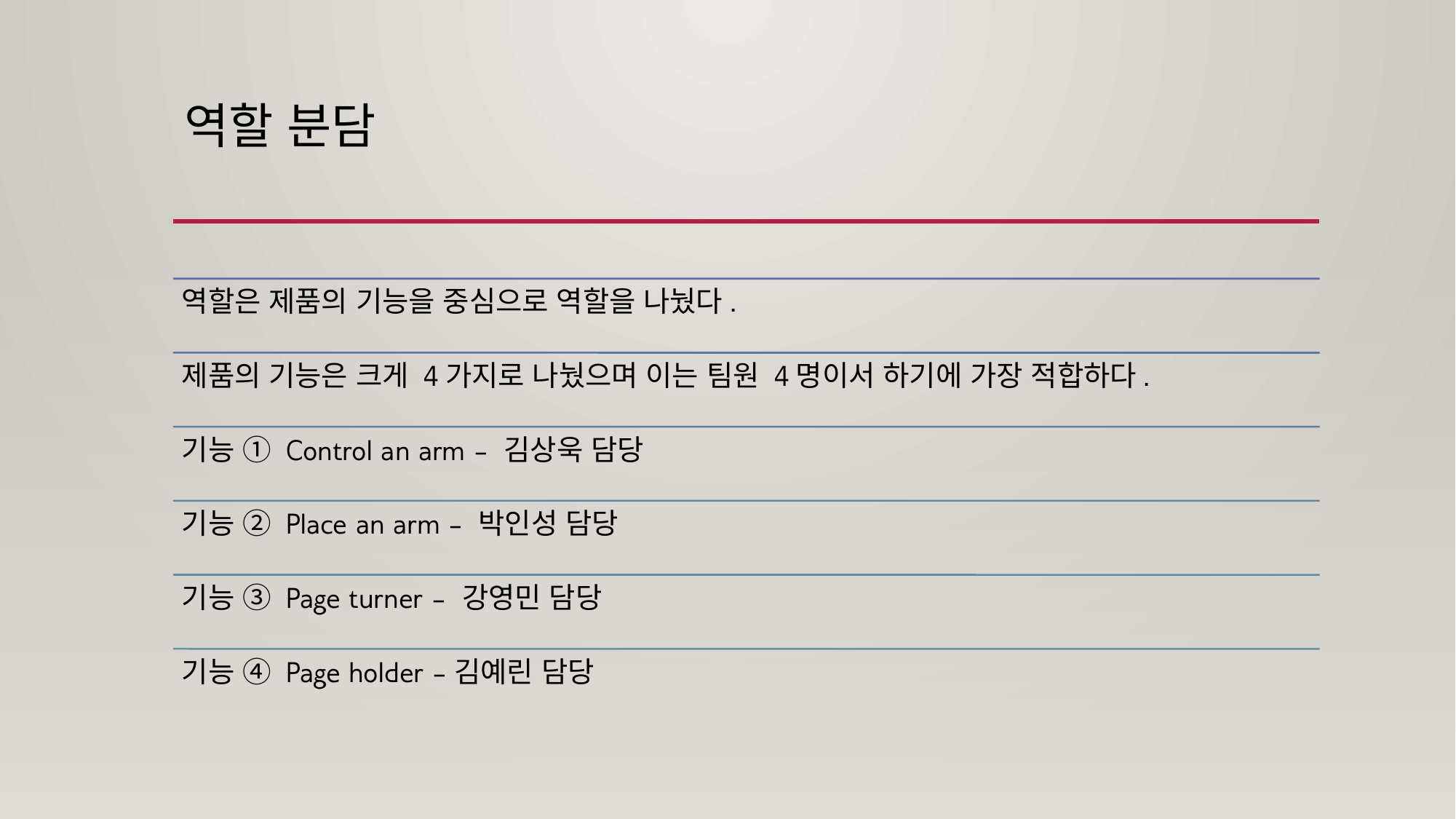

# 역할 분담

역할은 제품의 기능을 중심으로 역할을 나눴다.

제품의 기능은 크게 4가지로 나눴으며 이는 팀원 4명이서 하기에 가장 적합하다.

기능 ① Control an arm – 김상욱 담당

기능 ② Place an arm – 박인성 담당

기능 ③ Page turner – 강영민 담당

기능 ④ Page holder –김예린 담당